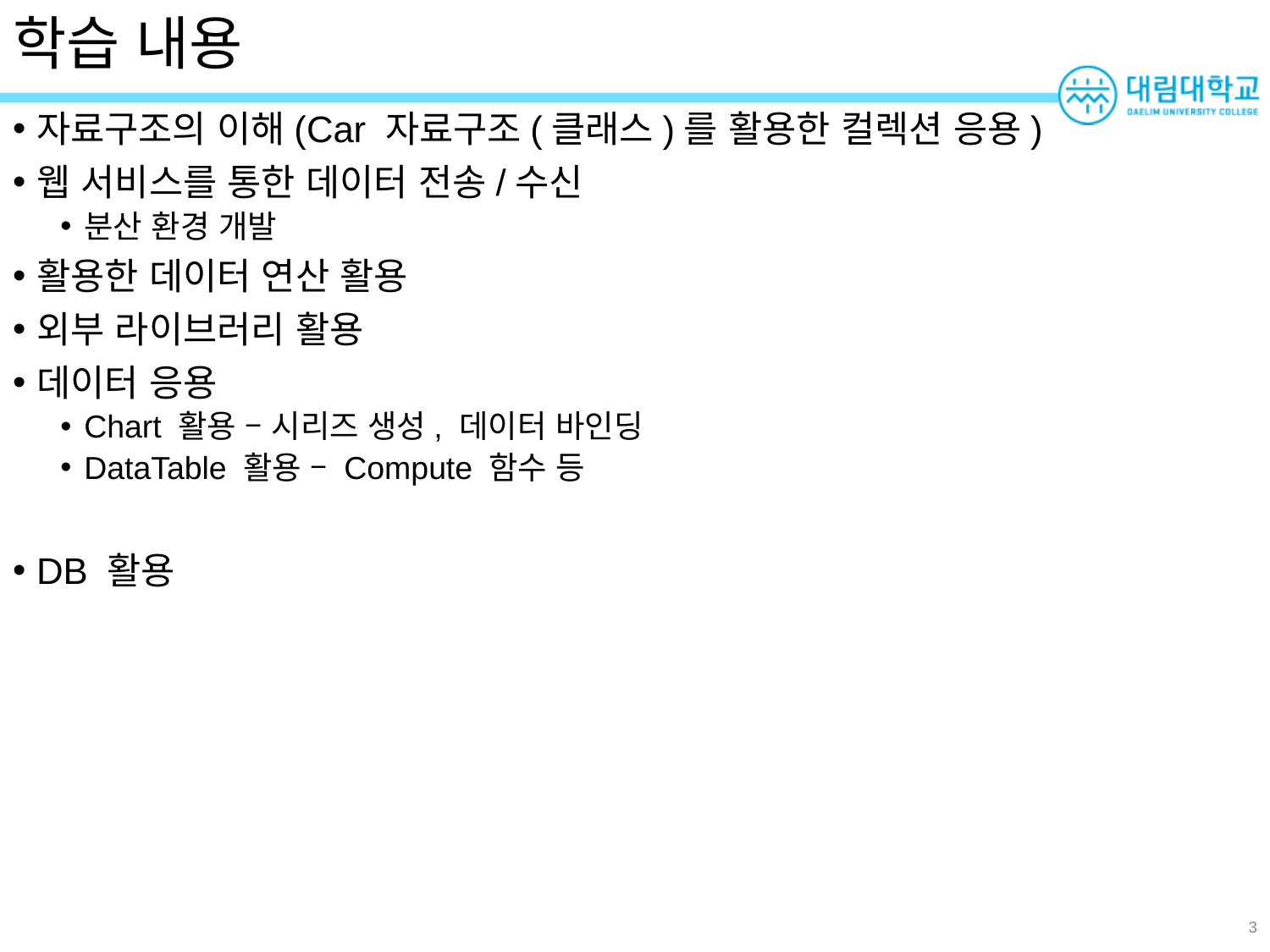

# 학습 내용
자료구조의 이해(Car 자료구조(클래스)를 활용한 컬렉션 응용)
웹 서비스를 통한 데이터 전송/수신
분산 환경 개발
활용한 데이터 연산 활용
외부 라이브러리 활용
데이터 응용
Chart 활용 – 시리즈 생성, 데이터 바인딩
DataTable 활용 – Compute 함수 등

DB 활용

3